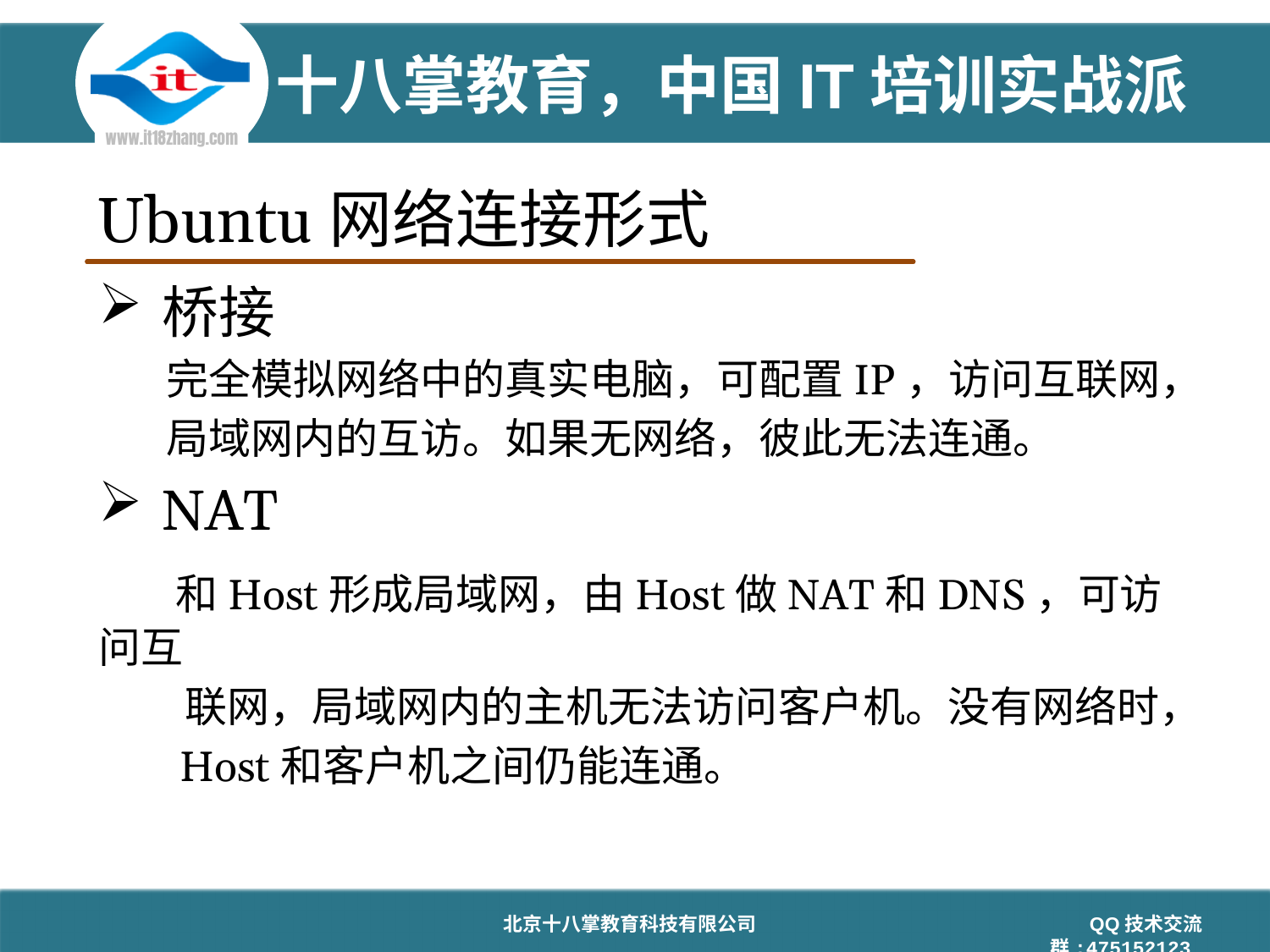

# Ubuntu网络连接形式
桥接
      完全模拟网络中的真实电脑，可配置IP，访问互联网，
      局域网内的互访。如果无网络，彼此无法连通。
NAT
     和Host形成局域网，由Host做NAT和DNS，可访问互
        联网，局域网内的主机无法访问客户机。没有网络时，
        Host和客户机之间仍能连通。